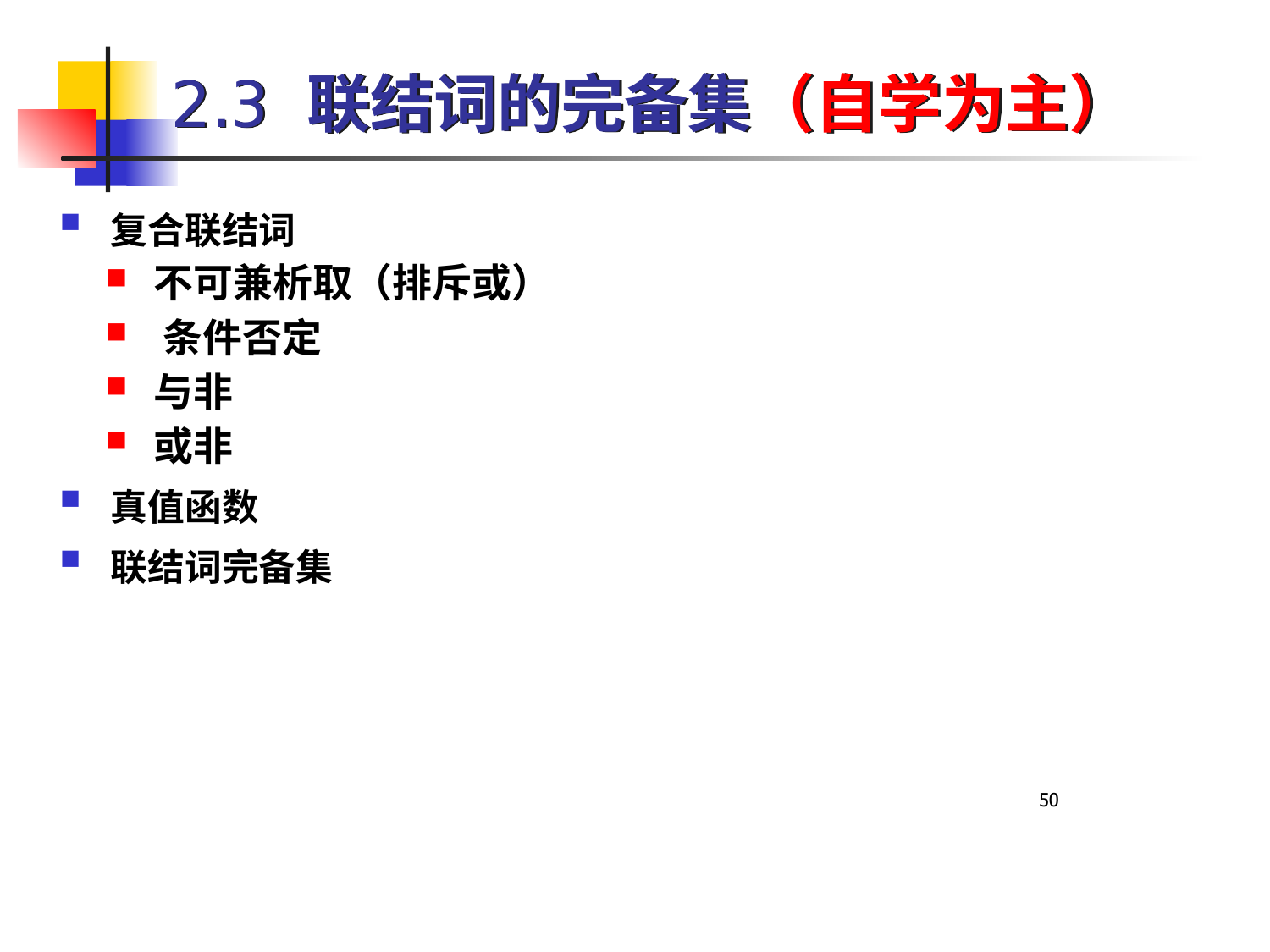

# 2.3 联结词的完备集（自学为主）
 复合联结词
 不可兼析取（排斥或）
  条件否定
 与非
 或非
 真值函数
 联结词完备集
50